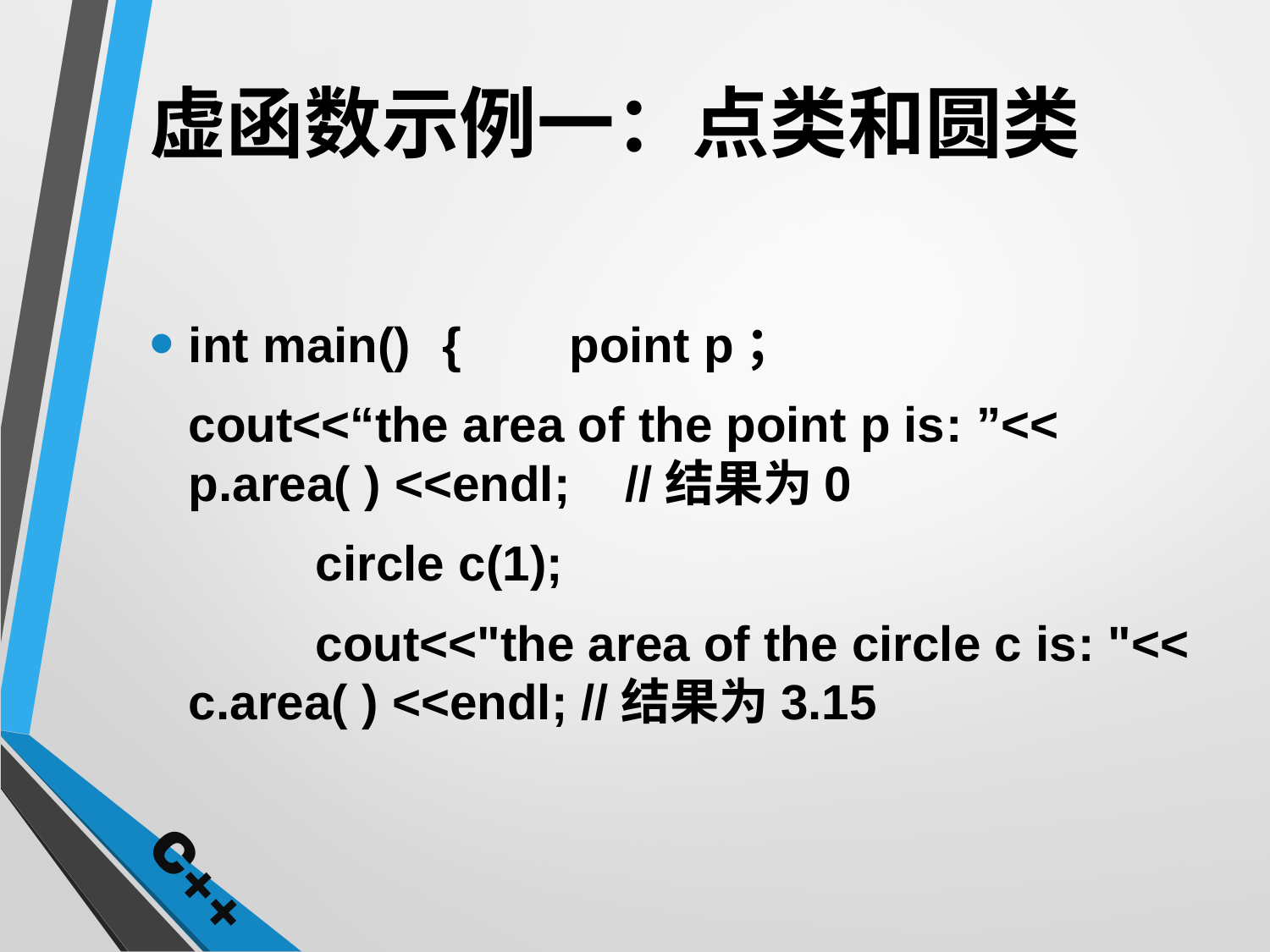

# 虚函数示例一：点类和圆类
int main()	{  	point p；
	cout<<“the area of the point p is: ”<< p.area( ) <<endl;    //结果为0
		circle c(1);
		cout<<"the area of the circle c is: "<< c.area( ) <<endl; //结果为3.15